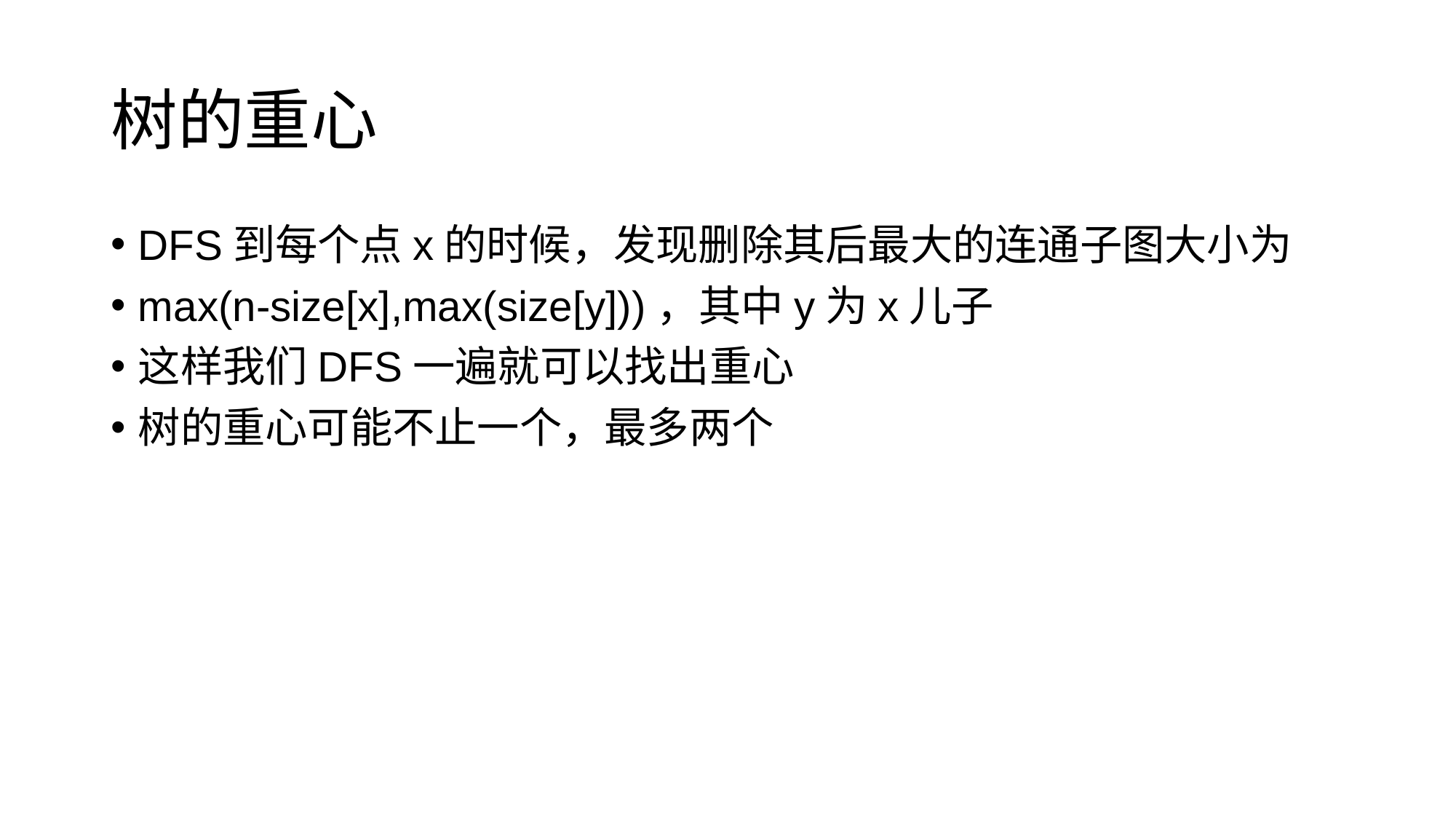

# 树的重心
DFS到每个点x的时候，发现删除其后最大的连通子图大小为
max(n-size[x],max(size[y]))，其中y为x儿子
这样我们DFS一遍就可以找出重心
树的重心可能不止一个，最多两个